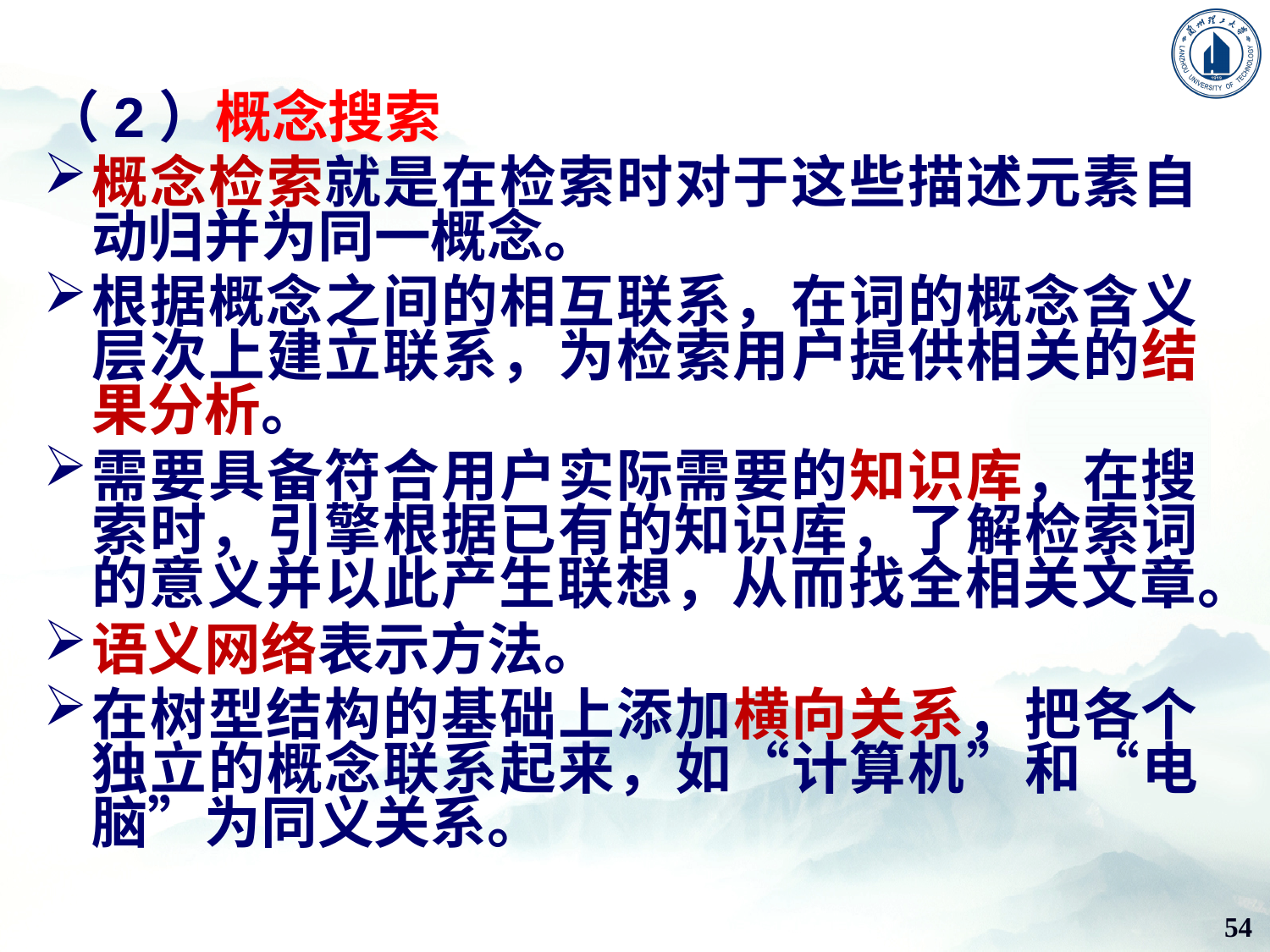

（2）概念搜索
概念检索就是在检索时对于这些描述元素自动归并为同一概念。
根据概念之间的相互联系，在词的概念含义层次上建立联系，为检索用户提供相关的结果分析。
需要具备符合用户实际需要的知识库，在搜索时，引擎根据已有的知识库，了解检索词的意义并以此产生联想，从而找全相关文章。
语义网络表示方法。
在树型结构的基础上添加横向关系，把各个独立的概念联系起来，如“计算机”和“电脑”为同义关系。
54